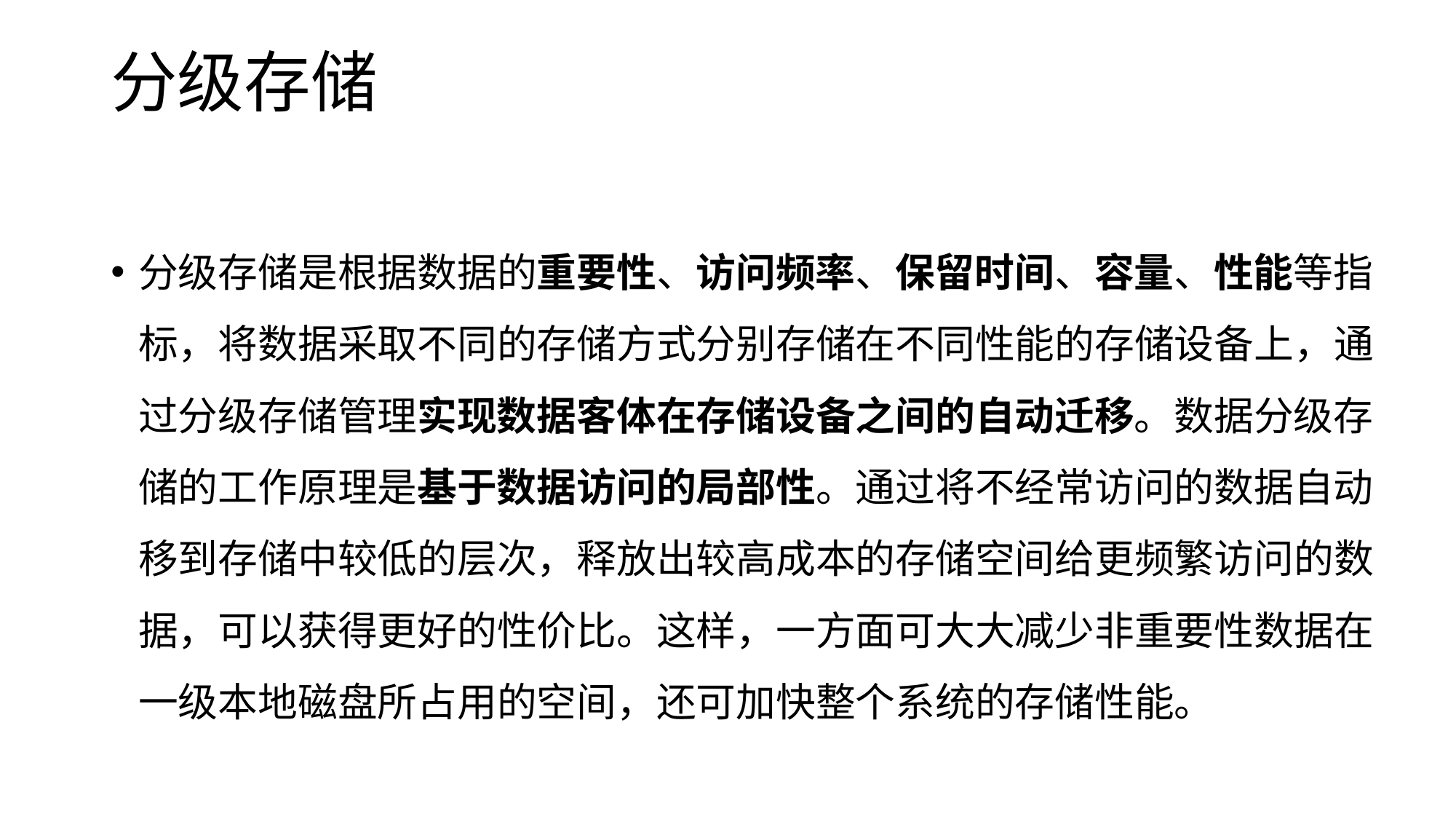

# 分级存储
分级存储是根据数据的重要性、访问频率、保留时间、容量、性能等指标，将数据采取不同的存储方式分别存储在不同性能的存储设备上，通过分级存储管理实现数据客体在存储设备之间的自动迁移。数据分级存储的工作原理是基于数据访问的局部性。通过将不经常访问的数据自动移到存储中较低的层次，释放出较高成本的存储空间给更频繁访问的数据，可以获得更好的性价比。这样，一方面可大大减少非重要性数据在一级本地磁盘所占用的空间，还可加快整个系统的存储性能。